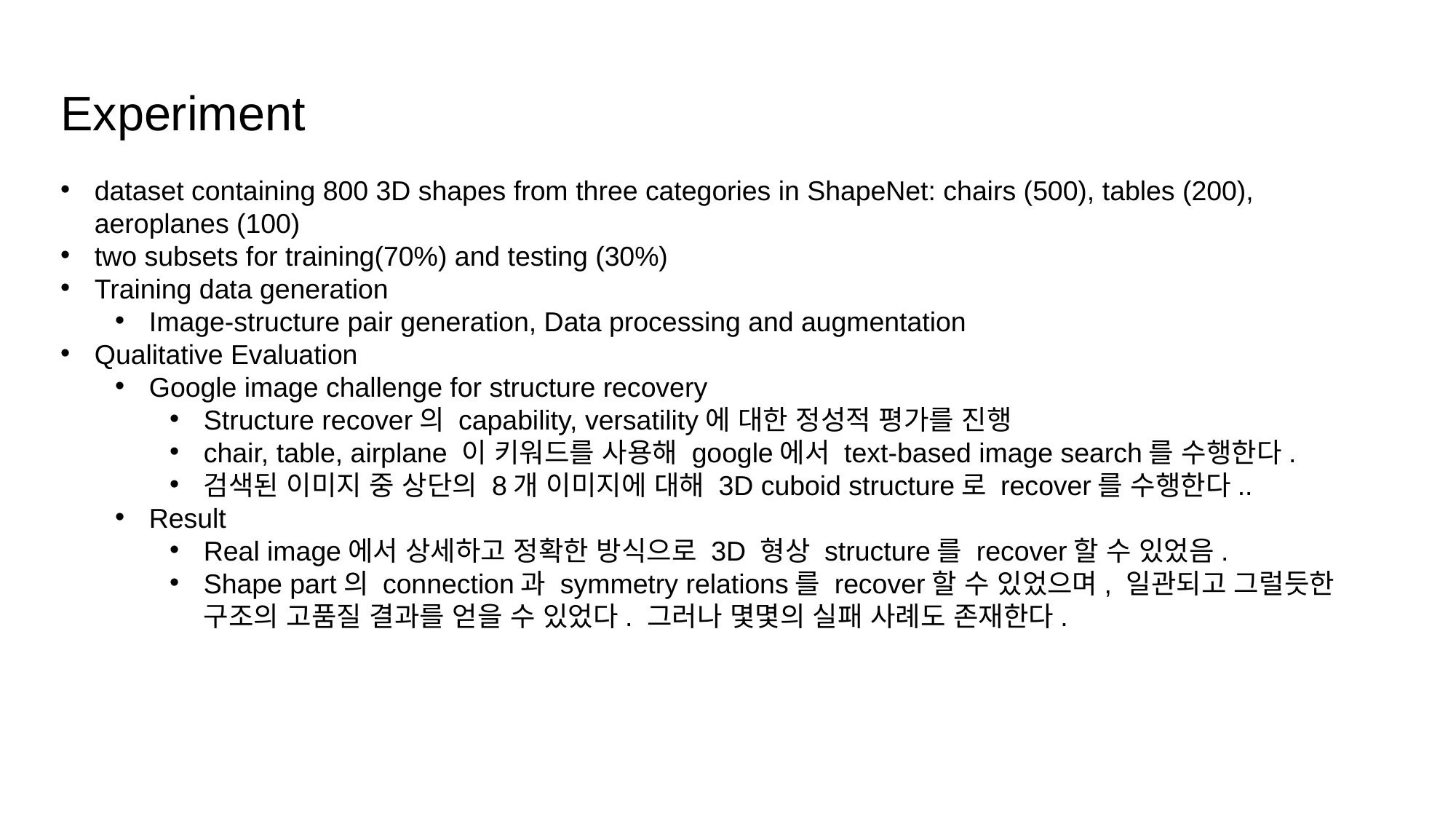

Experiment

dataset containing 800 3D shapes from three categories in ShapeNet: chairs (500), tables (200), aeroplanes (100)
two subsets for training(70%) and testing (30%)
Training data generation
Image-structure pair generation, Data processing and augmentation
Qualitative Evaluation
Google image challenge for structure recovery
Structure recover의 capability, versatility에 대한 정성적 평가를 진행
chair, table, airplane 이 키워드를 사용해 google에서 text-based image search를 수행한다.
검색된 이미지 중 상단의 8개 이미지에 대해 3D cuboid structure로 recover를 수행한다..
Result
Real image에서 상세하고 정확한 방식으로 3D 형상 structure를 recover할 수 있었음.
Shape part의 connection과 symmetry relations를 recover할 수 있었으며, 일관되고 그럴듯한 구조의 고품질 결과를 얻을 수 있었다. 그러나 몇몇의 실패 사례도 존재한다.